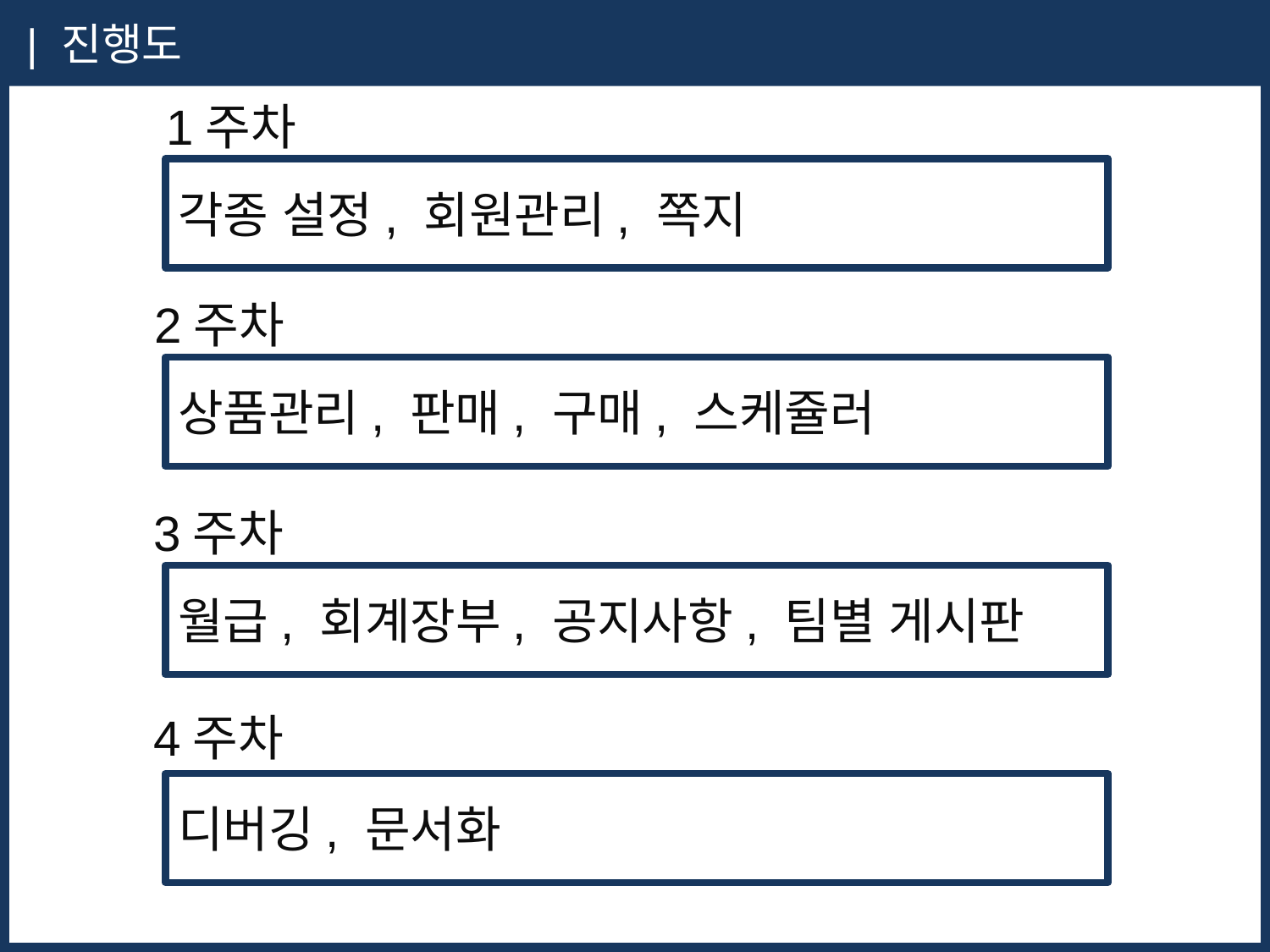

| 진행도
1주차
각종 설정, 회원관리, 쪽지
2주차
상품관리, 판매, 구매, 스케쥴러
3주차
월급, 회계장부, 공지사항, 팀별 게시판
4주차
디버깅, 문서화